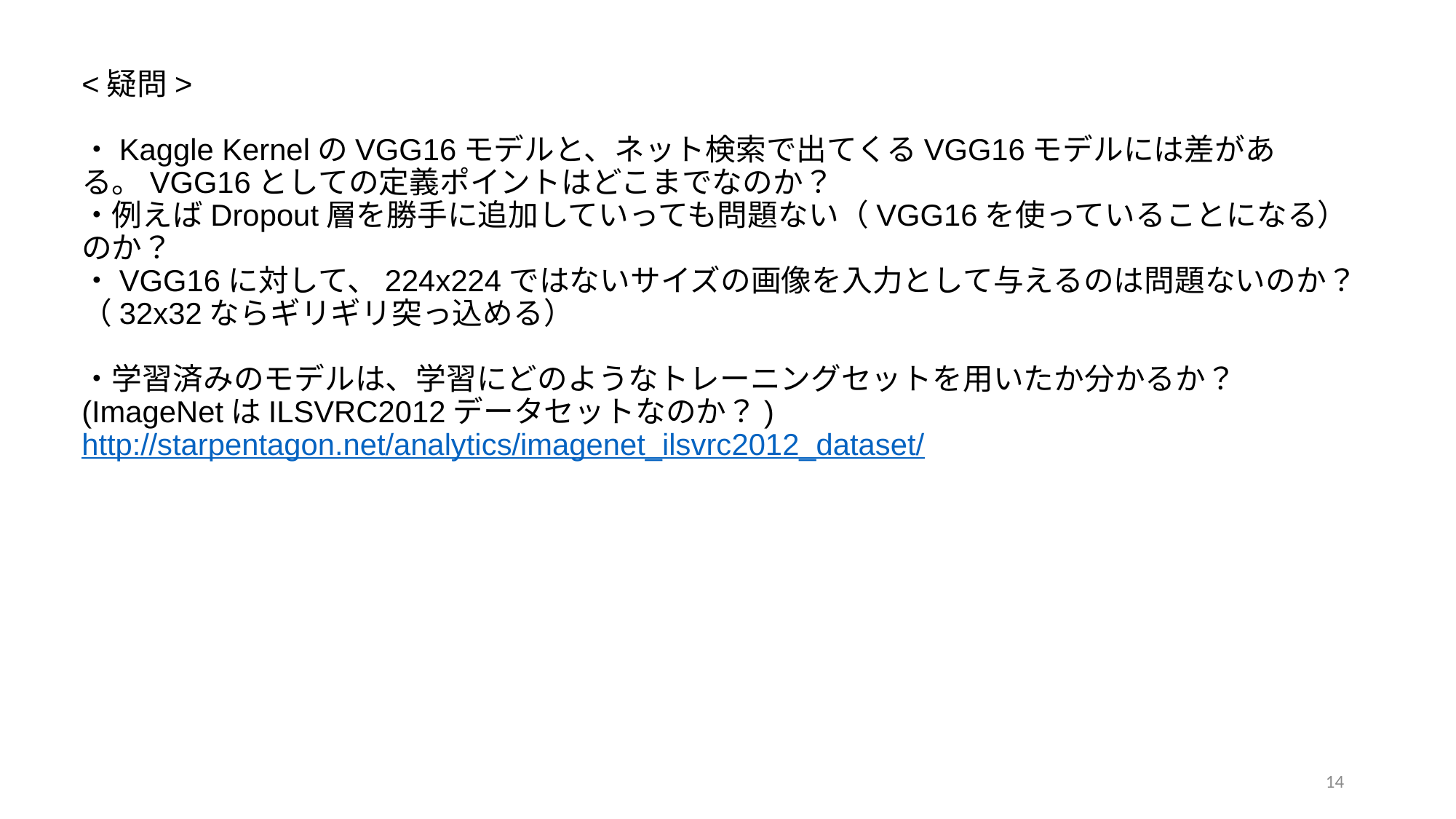

# <疑問> ・Kaggle KernelのVGG16モデルと、ネット検索で出てくるVGG16モデルには差がある。VGG16としての定義ポイントはどこまでなのか？ ・例えばDropout層を勝手に追加していっても問題ない（VGG16を使っていることになる）のか？ ・VGG16に対して、224x224ではないサイズの画像を入力として与えるのは問題ないのか？（32x32ならギリギリ突っ込める） ・学習済みのモデルは、学習にどのようなトレーニングセットを用いたか分かるか？ (ImageNetはILSVRC2012データセットなのか？) http://starpentagon.net/analytics/imagenet_ilsvrc2012_dataset/
14